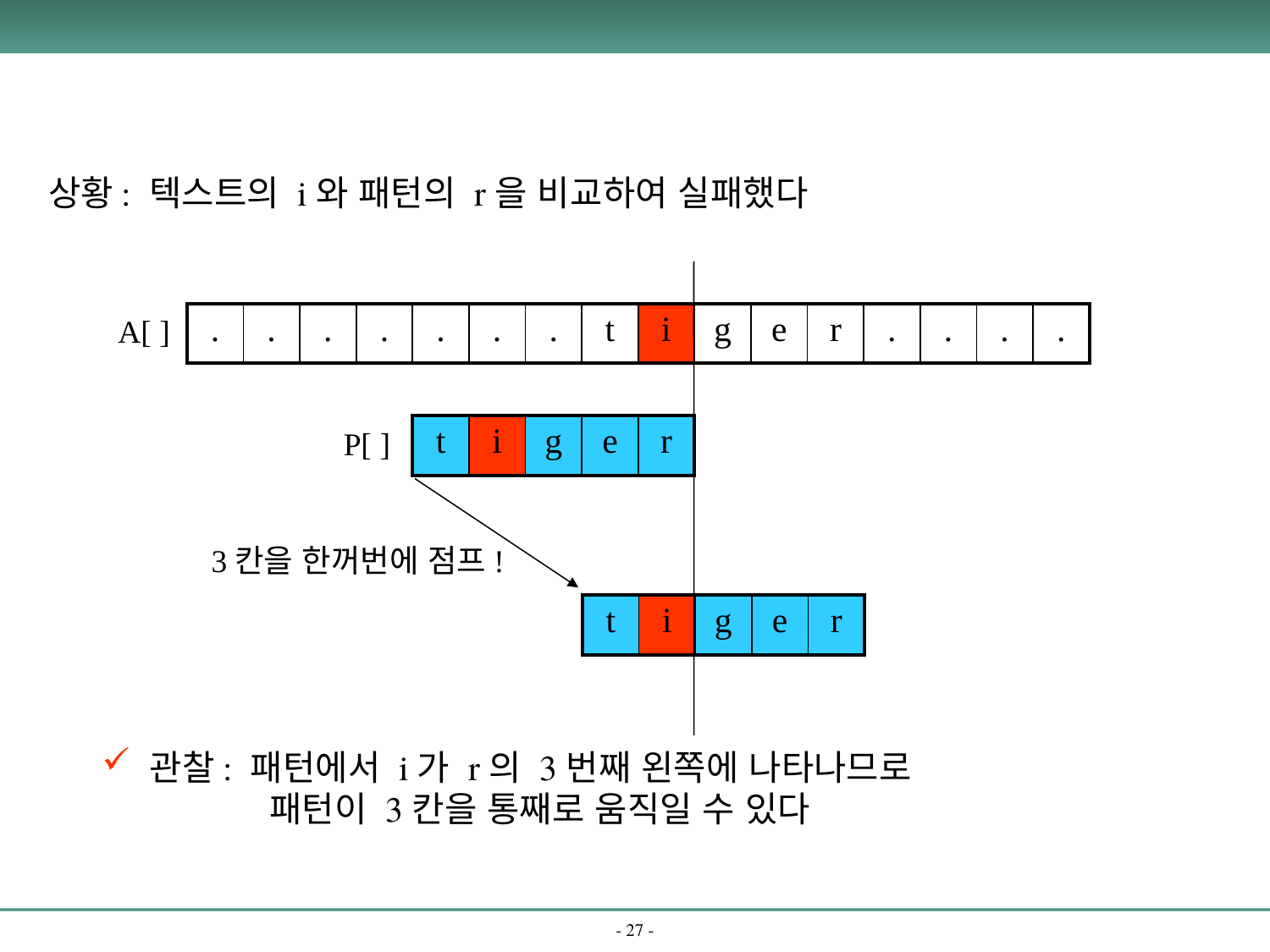

상황: 텍스트의 i와 패턴의 r을 비교하여 실패했다

| . | . | . | . | . | . | . | t | i | g | e | r | . | . | . | . |
| --- | --- | --- | --- | --- | --- | --- | --- | --- | --- | --- | --- | --- | --- | --- | --- |
A[ ]
| t | i | g | e | r |
| --- | --- | --- | --- | --- |
P[ ]

3칸을 한꺼번에 점프!
| t | i | g | e | r |
| --- | --- | --- | --- | --- |
관찰: 패턴에서 i가 r의 3번째 왼쪽에 나타나므로
                패턴이 3칸을 통째로 움직일 수 있다